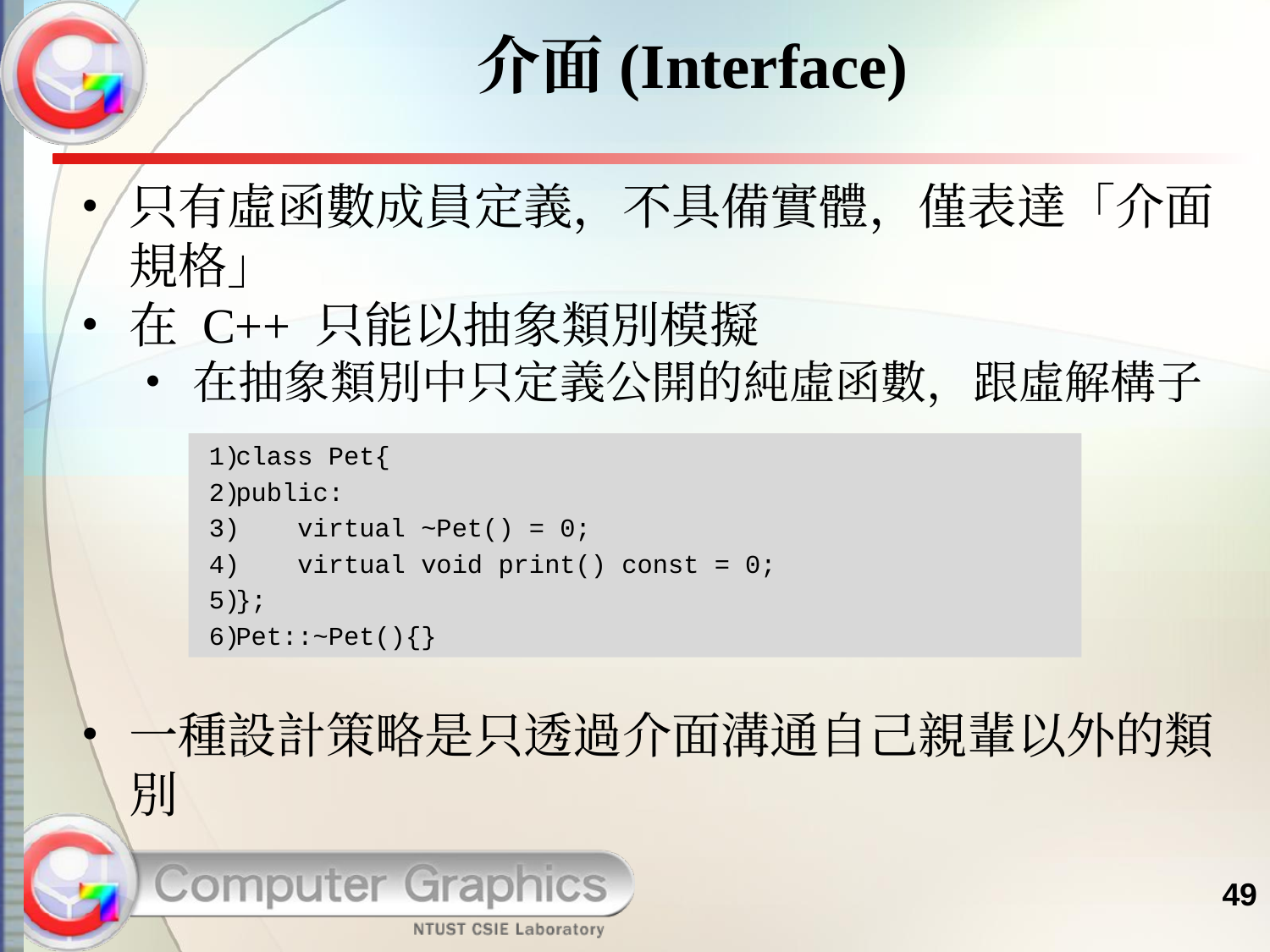

# 介面(Interface)
只有虛函數成員定義，不具備實體，僅表達「介面規格」
在 C++ 只能以抽象類別模擬
在抽象類別中只定義公開的純虛函數，跟虛解構子

一種設計策略是只透過介面溝通自己親輩以外的類別
class Pet{
public:
    virtual ~Pet() = 0;
    virtual void print() const = 0;
};
Pet::~Pet(){}
49